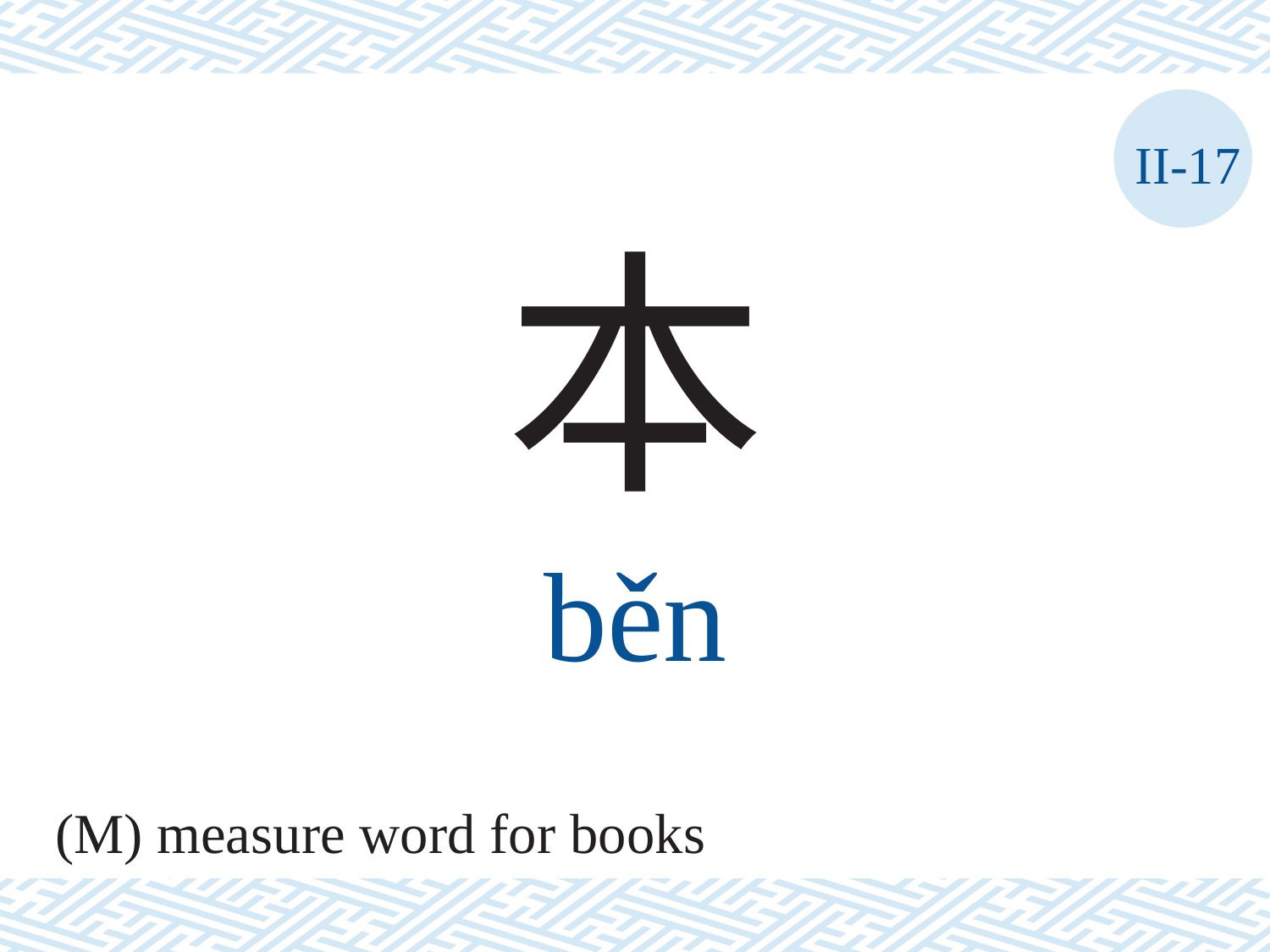

II-17
本
běn
(M) measure word for books